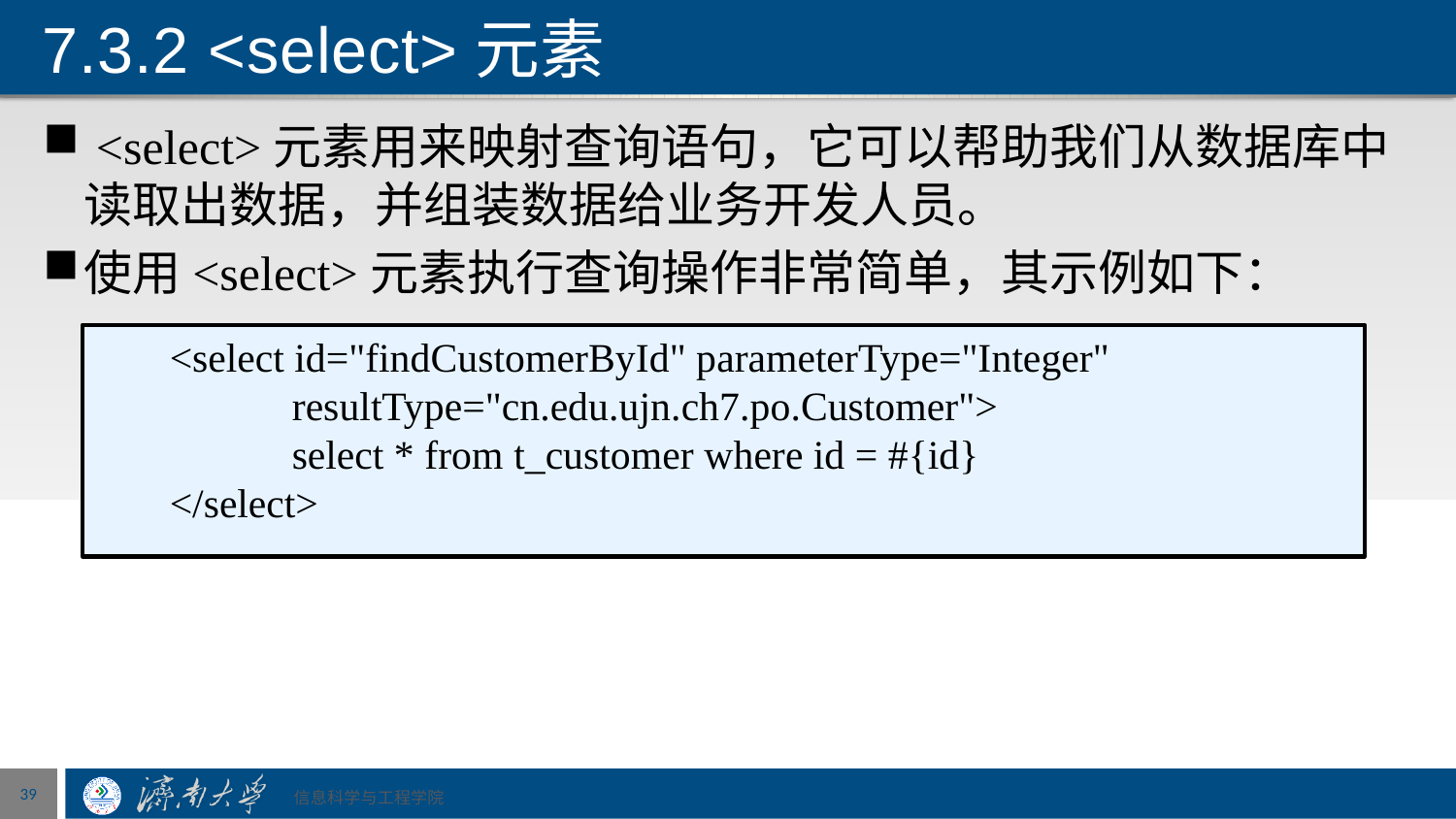

# 7.3.2 <select>元素
 <select>元素用来映射查询语句，它可以帮助我们从数据库中读取出数据，并组装数据给业务开发人员。
使用<select>元素执行查询操作非常简单，其示例如下：

<select id="findCustomerById" parameterType="Integer"
            resultType="cn.edu.ujn.ch7.po.Customer">
            select * from t_customer where id = #{id}
</select>